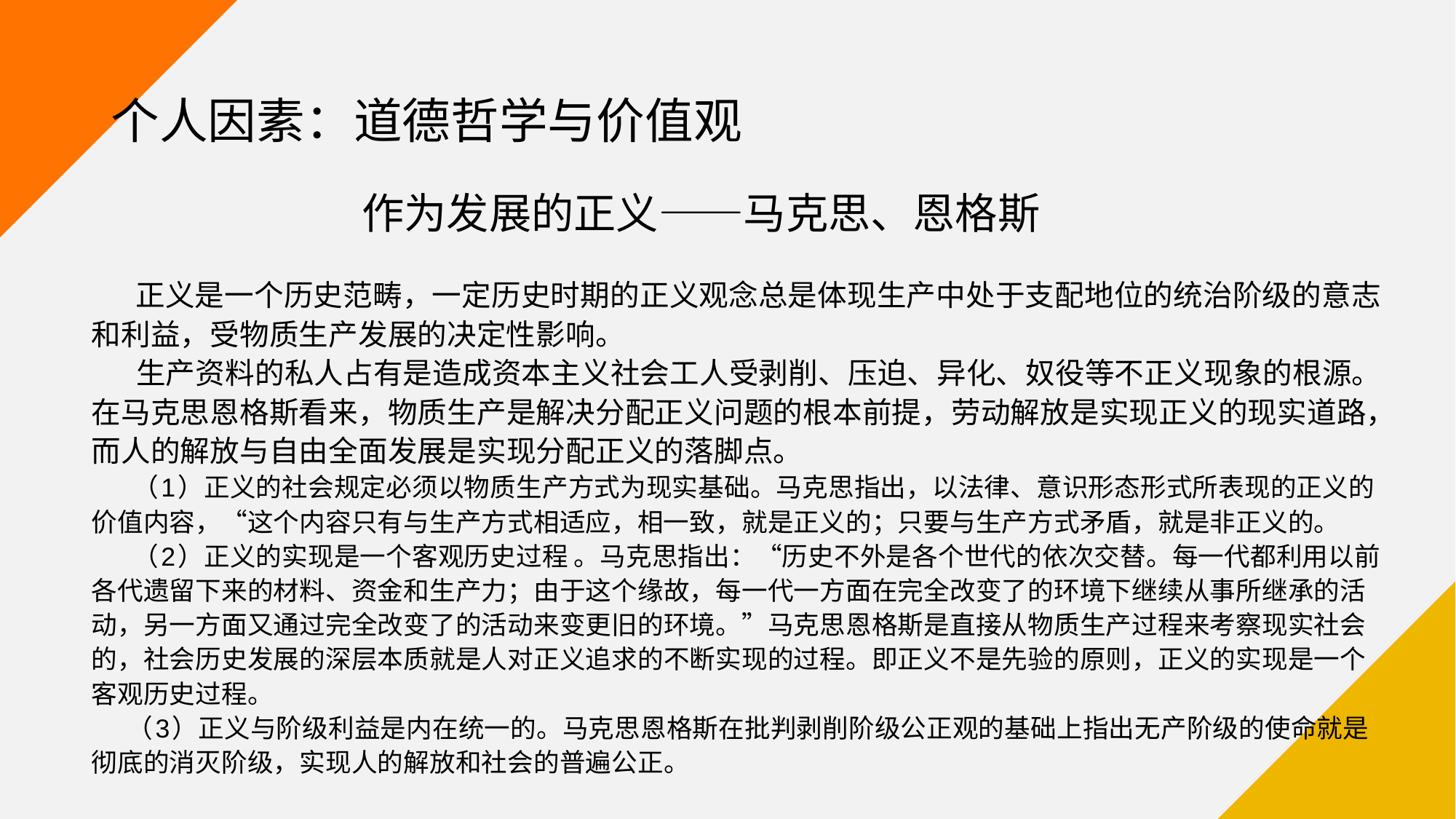

# 个人因素：道德哲学与价值观
作为发展的正义——马克思、恩格斯
                         正义是一个历史范畴，一定历史时期的正义观念总是体现生产中处于支配地位的统治阶级的意志和利益，受物质生产发展的决定性影响。
          生产资料的私人占有是造成资本主义社会工人受剥削、压迫、异化、奴役等不正义现象的根源。在马克思恩格斯看来，物质生产是解决分配正义问题的根本前提，劳动解放是实现正义的现实道路，而人的解放与自由全面发展是实现分配正义的落脚点。
           （1）正义的社会规定必须以物质生产方式为现实基础。马克思指出，以法律、意识形态形式所表现的正义的价值内容，“这个内容只有与生产方式相适应，相一致，就是正义的；只要与生产方式矛盾，就是非正义的。
           （2）正义的实现是一个客观历史过程 。马克思指出：“历史不外是各个世代的依次交替。每一代都利用以前各代遗留下来的材料、资金和生产力；由于这个缘故，每一代一方面在完全改变了的环境下继续从事所继承的活动，另一方面又通过完全改变了的活动来变更旧的环境。”马克思恩格斯是直接从物质生产过程来考察现实社会的，社会历史发展的深层本质就是人对正义追求的不断实现的过程。即正义不是先验的原则，正义的实现是一个客观历史过程。
          （3）正义与阶级利益是内在统一的。马克思恩格斯在批判剥削阶级公正观的基础上指出无产阶级的使命就是彻底的消灭阶级，实现人的解放和社会的普遍公正。